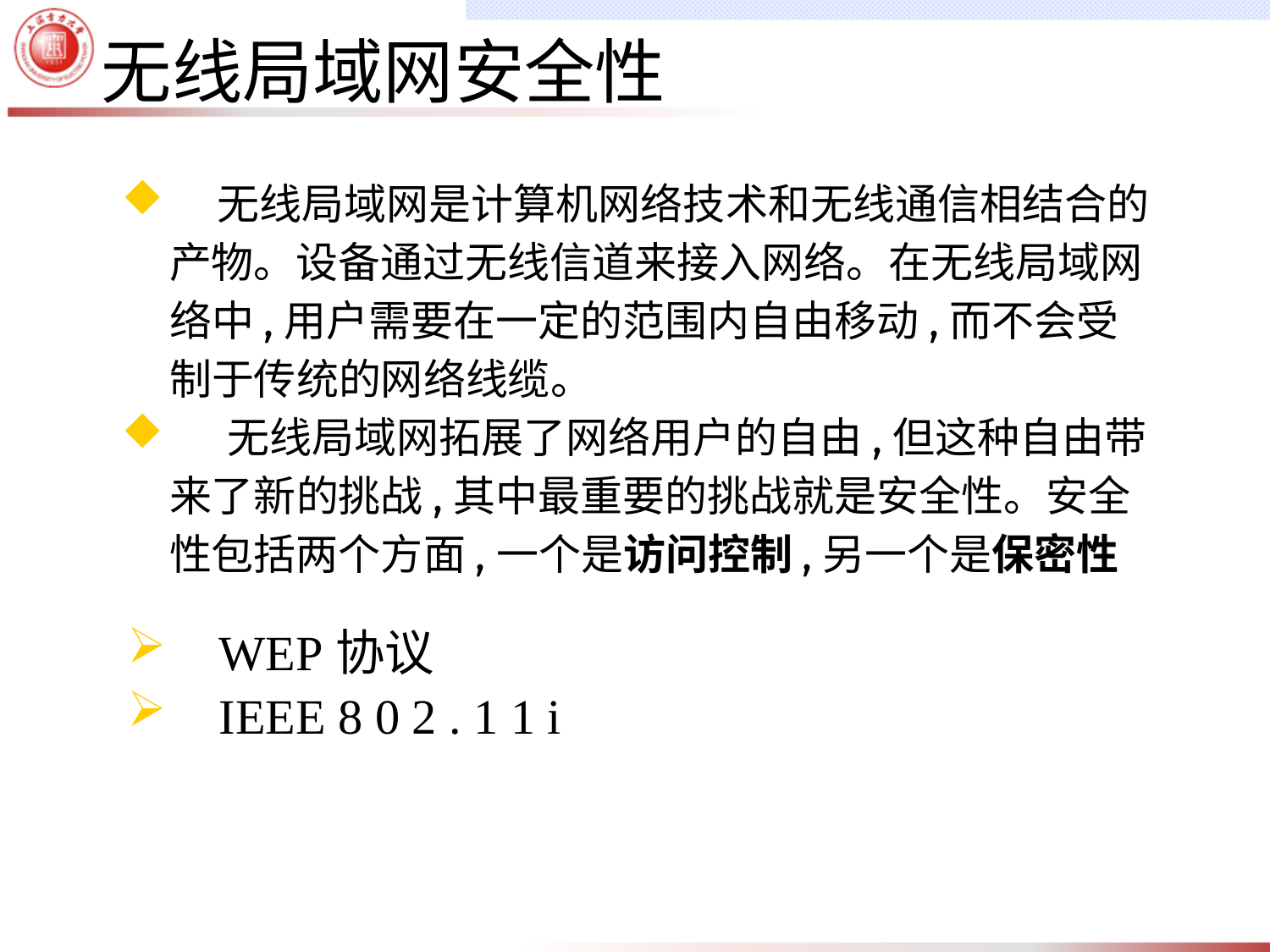

无线局域网安全性
    无线局域网是计算机网络技术和无线通信相结合的产物。设备通过无线信道来接入网络。在无线局域网络中,用户需要在一定的范围内自由移动,而不会受制于传统的网络线缆。
     无线局域网拓展了网络用户的自由,但这种自由带来了新的挑战,其中最重要的挑战就是安全性。安全性包括两个方面,一个是访问控制,另一个是保密性
 WEP协议
 IEEE 8 0 2 . 1 1 i